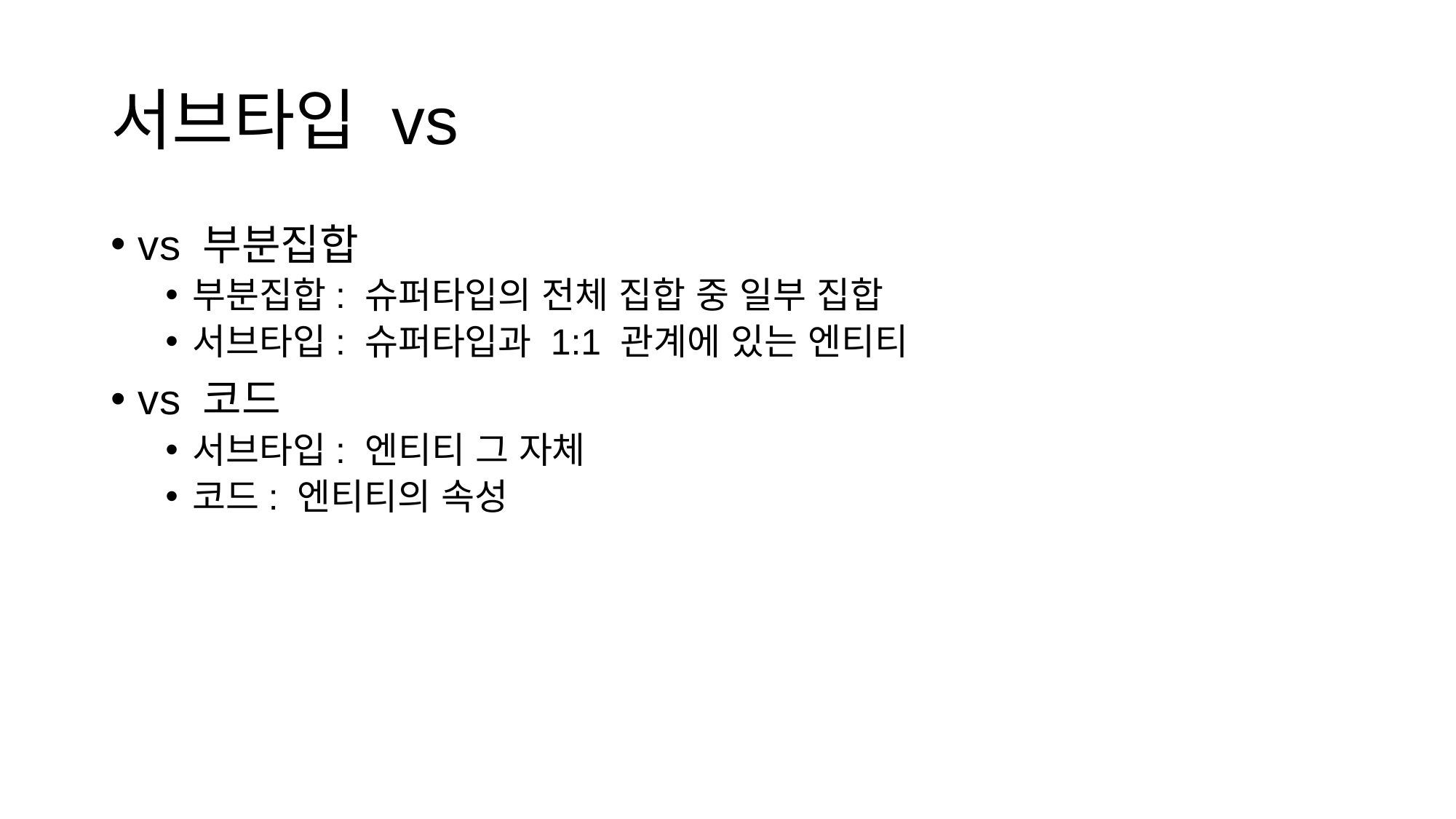

# 서브타입 vs
vs 부분집합
부분집합: 슈퍼타입의 전체 집합 중 일부 집합
서브타입: 슈퍼타입과 1:1 관계에 있는 엔티티
vs 코드
서브타입: 엔티티 그 자체
코드: 엔티티의 속성